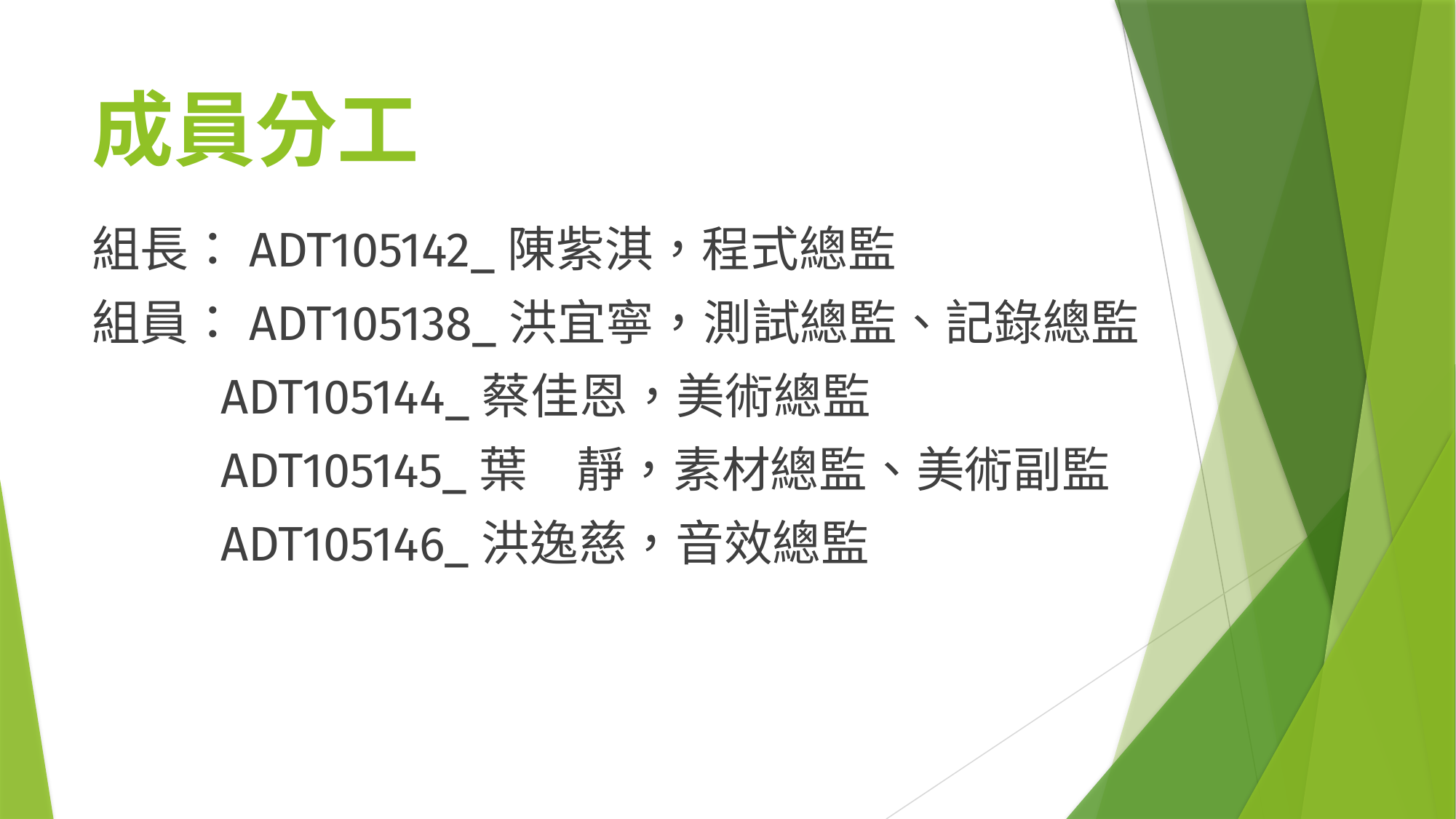

# 成員分工
組長：ADT105142_陳紫淇，程式總監
組員：ADT105138_洪宜寧，測試總監、記錄總監
          ADT105144_蔡佳恩，美術總監
          ADT105145_葉　靜，素材總監、美術副監
          ADT105146_洪逸慈，音效總監